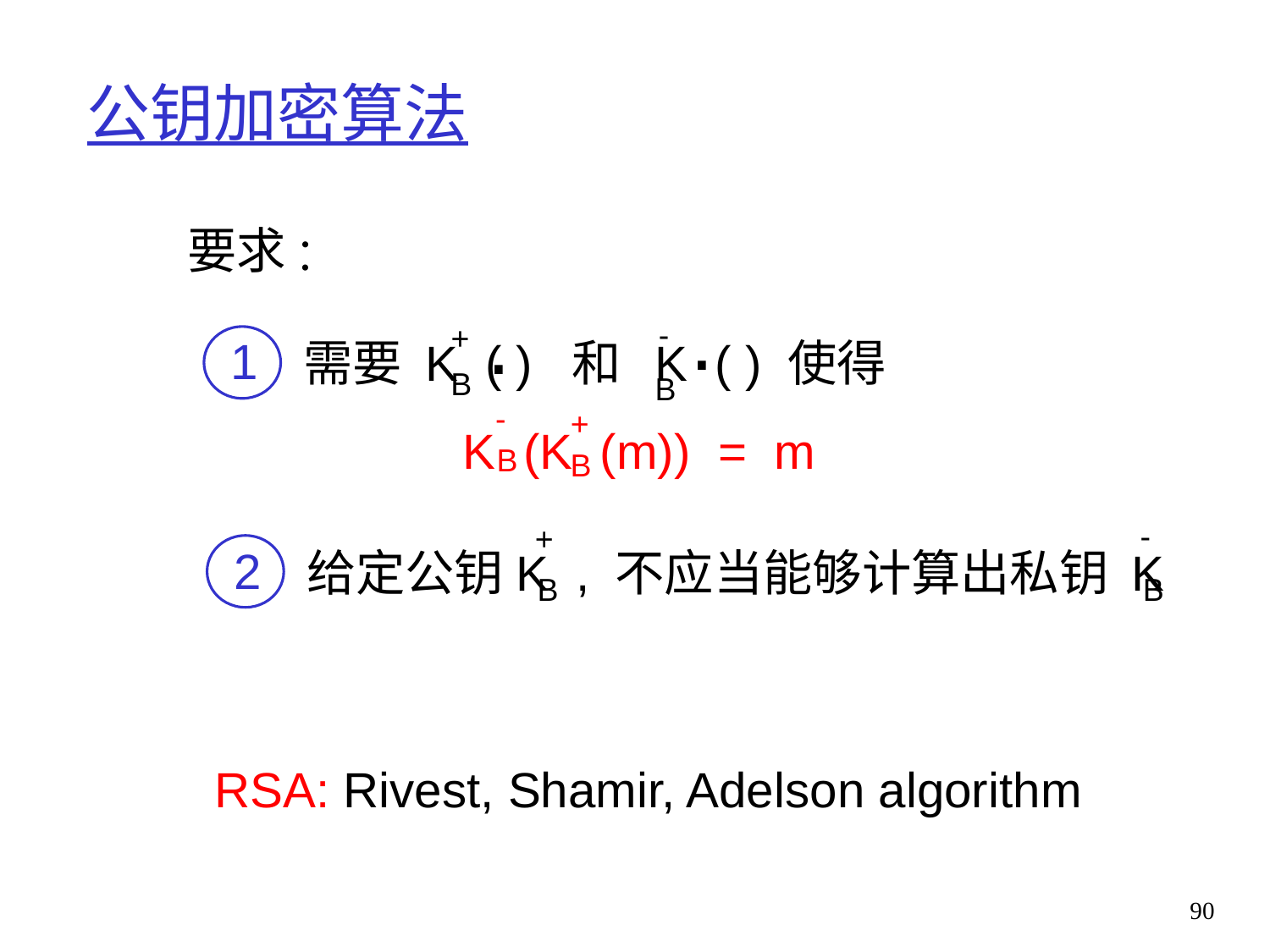

# 公钥加密算法
要求:
.
.
-
+
1

需要 K  ( )  和  K  ( ) 使得
B
B
-
+
K  (K  (m))  =  m
B
B
-
+
2

给定公钥K  , 不应当能够计算出私钥 K

B
B
RSA: Rivest, Shamir, Adelson algorithm
90